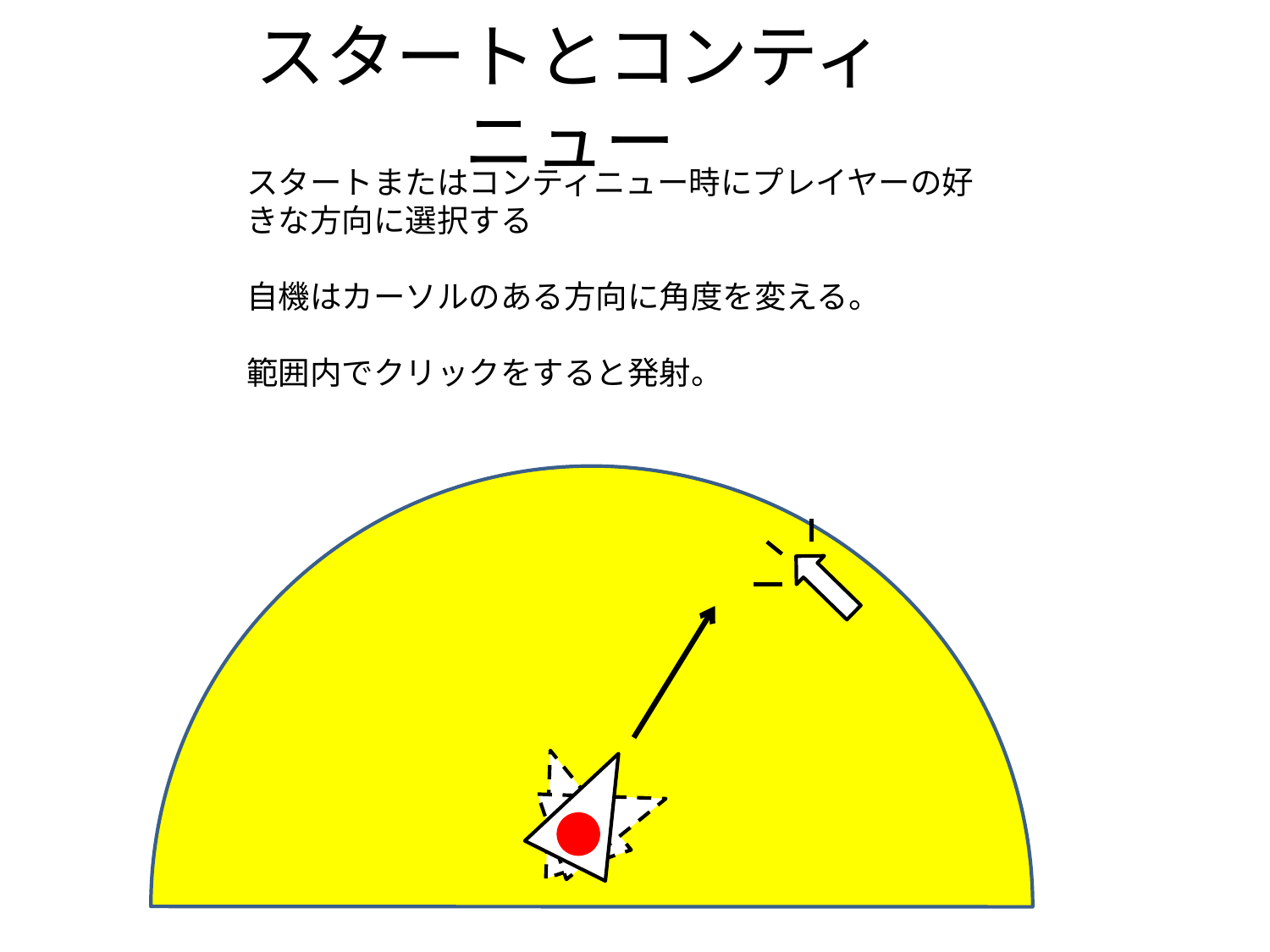

スタートとコンティニュー
スタートまたはコンティニュー時にプレイヤーの好きな方向に選択する

自機はカーソルのある方向に角度を変える。

範囲内でクリックをすると発射。